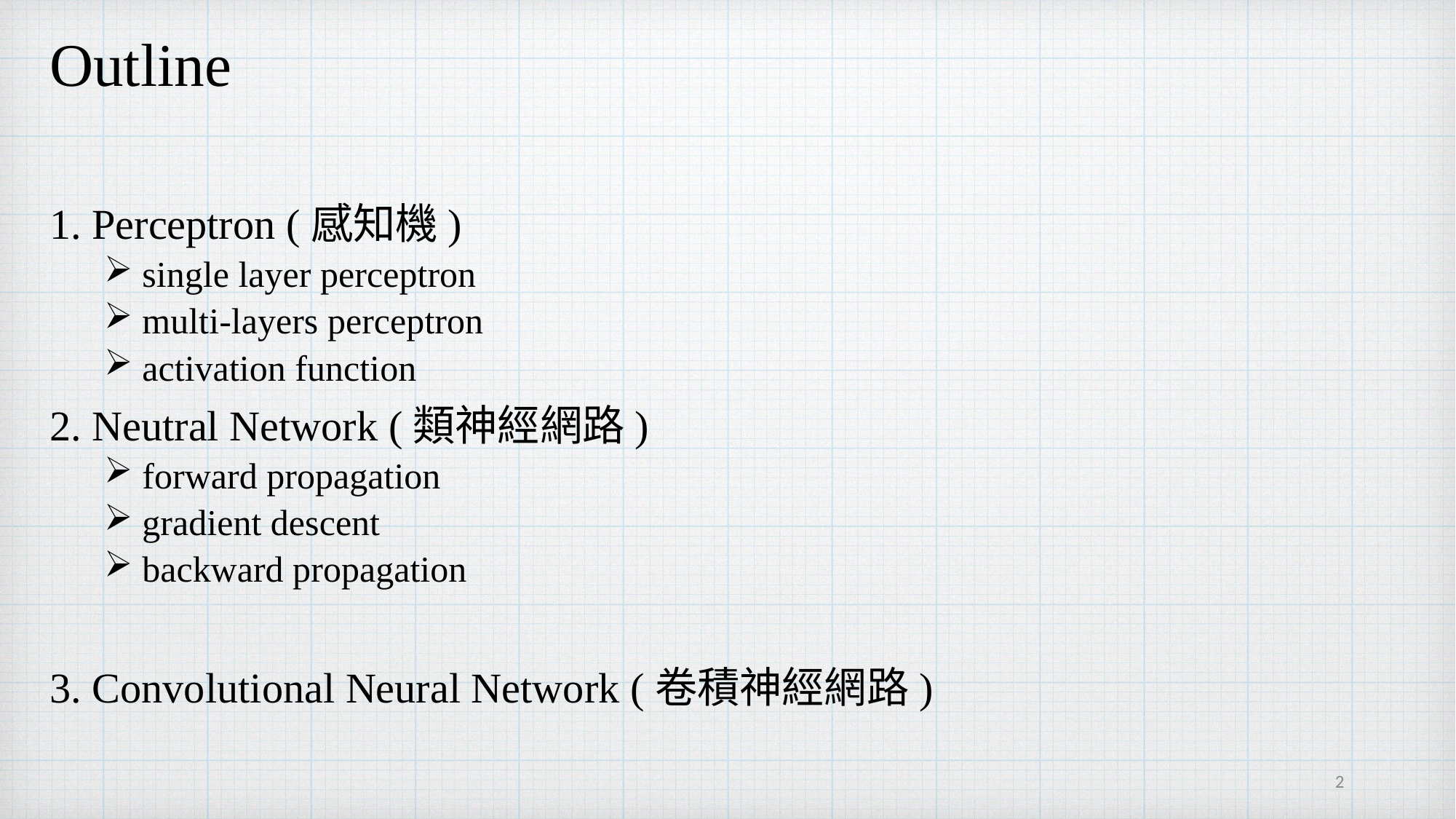

# Outline

1. Perceptron (感知機)
 single layer perceptron
 multi-layers perceptron
 activation function
2. Neutral Network (類神經網路)
 forward propagation
 gradient descent
 backward propagation

3. Convolutional Neural Network (卷積神經網路)

2